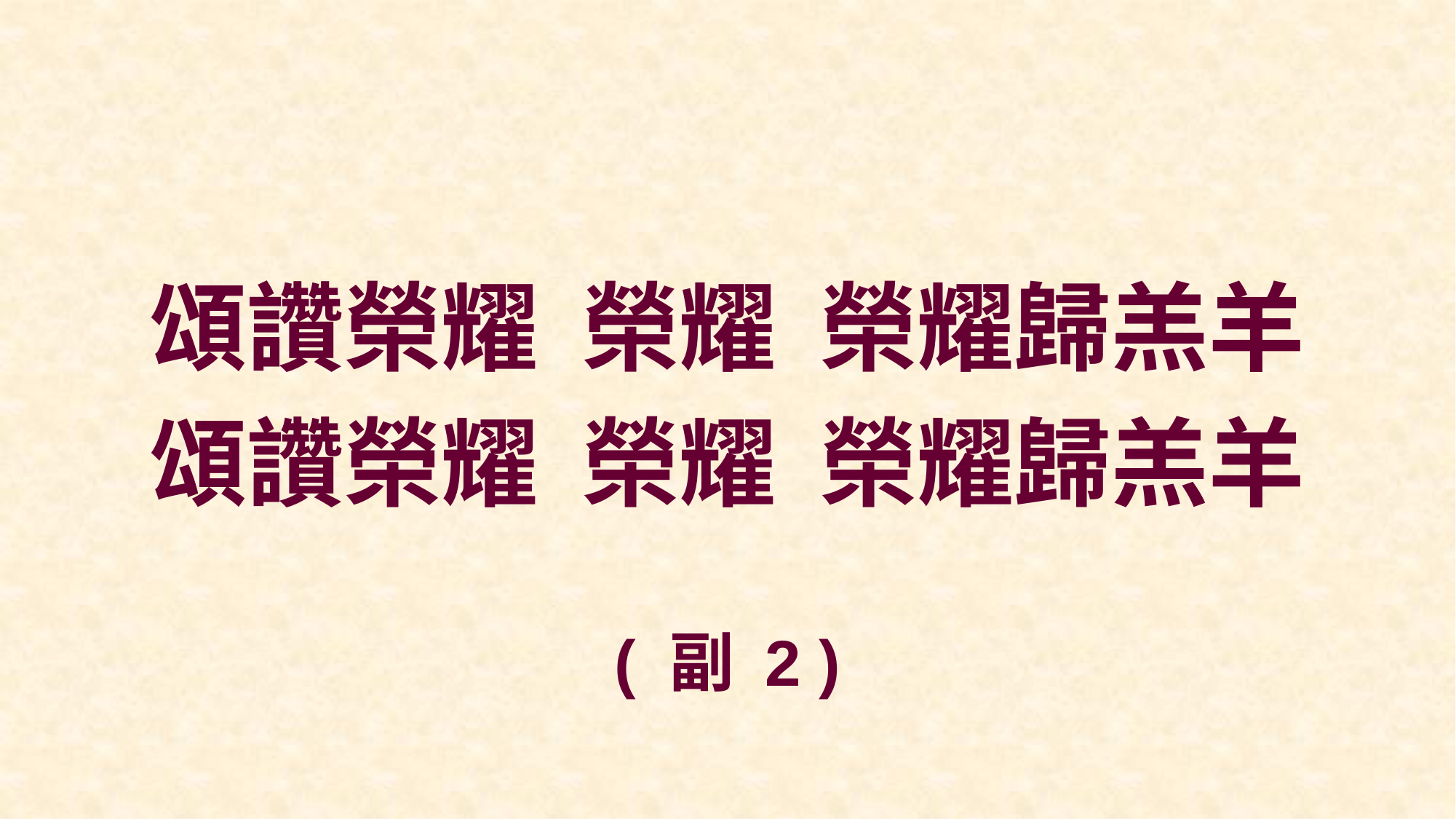

頌讚榮耀  榮耀  榮耀歸羔羊
頌讚榮耀  榮耀  榮耀歸羔羊
( 副 2 )